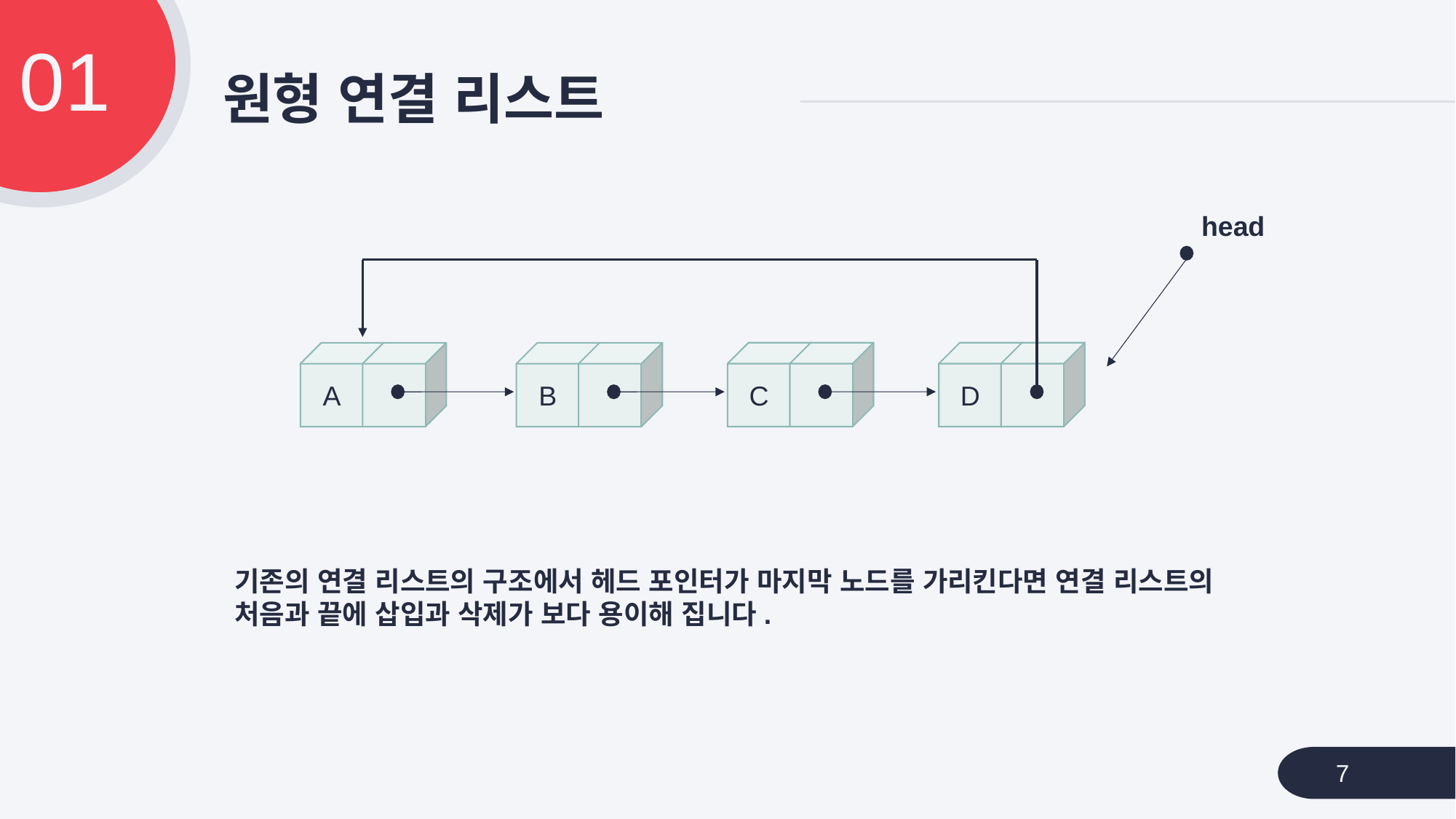

01
# 원형 연결 리스트
head

C

D

A

B

기존의 연결 리스트의 구조에서 헤드 포인터가 마지막 노드를 가리킨다면 연결 리스트의
처음과 끝에 삽입과 삭제가 보다 용이해 집니다.
7